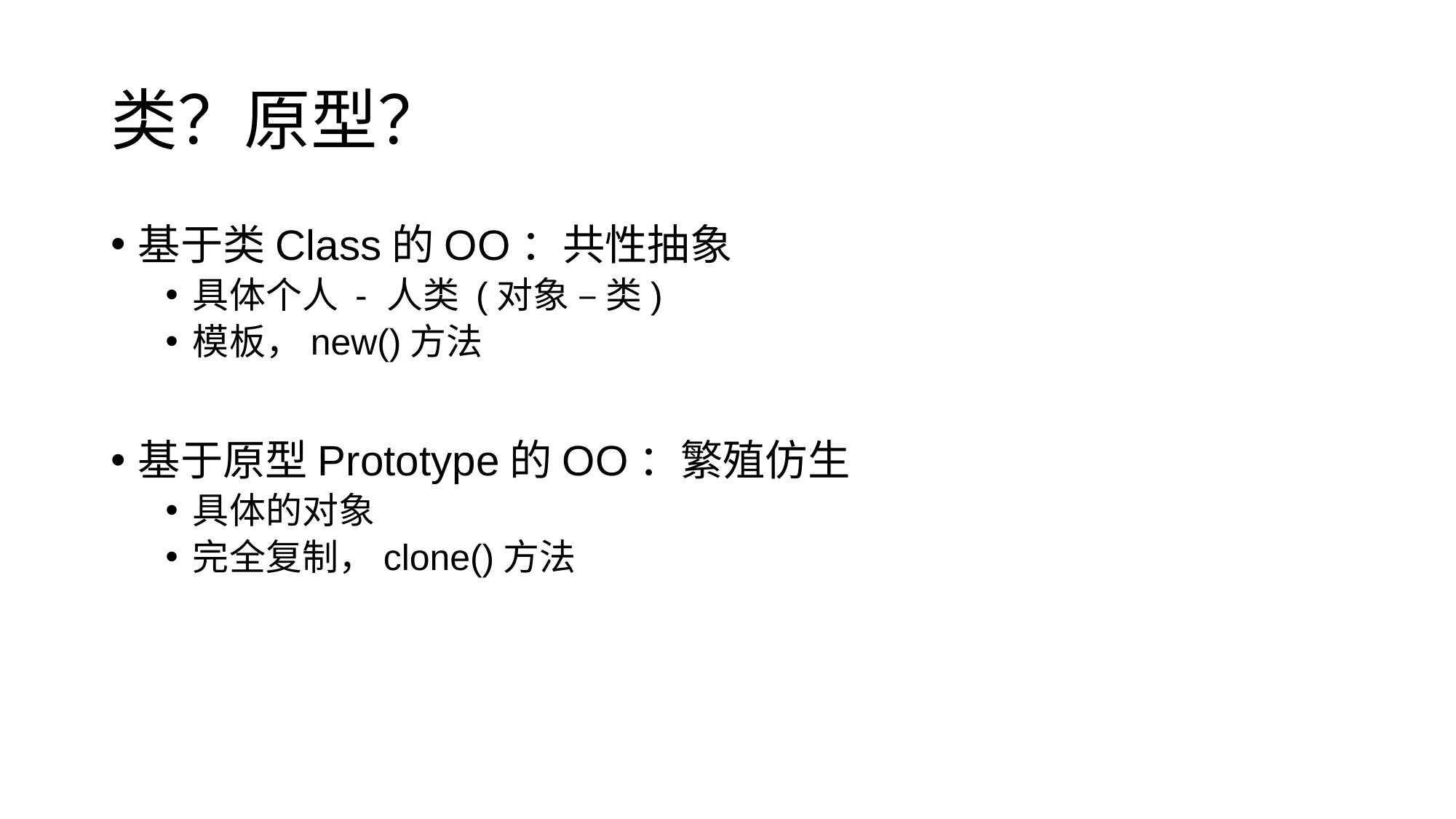

# 类？原型？
基于类Class的OO：共性抽象
具体个人 - 人类 (对象 – 类)
模板，new()方法

基于原型Prototype的OO：繁殖仿生
具体的对象
完全复制，clone()方法